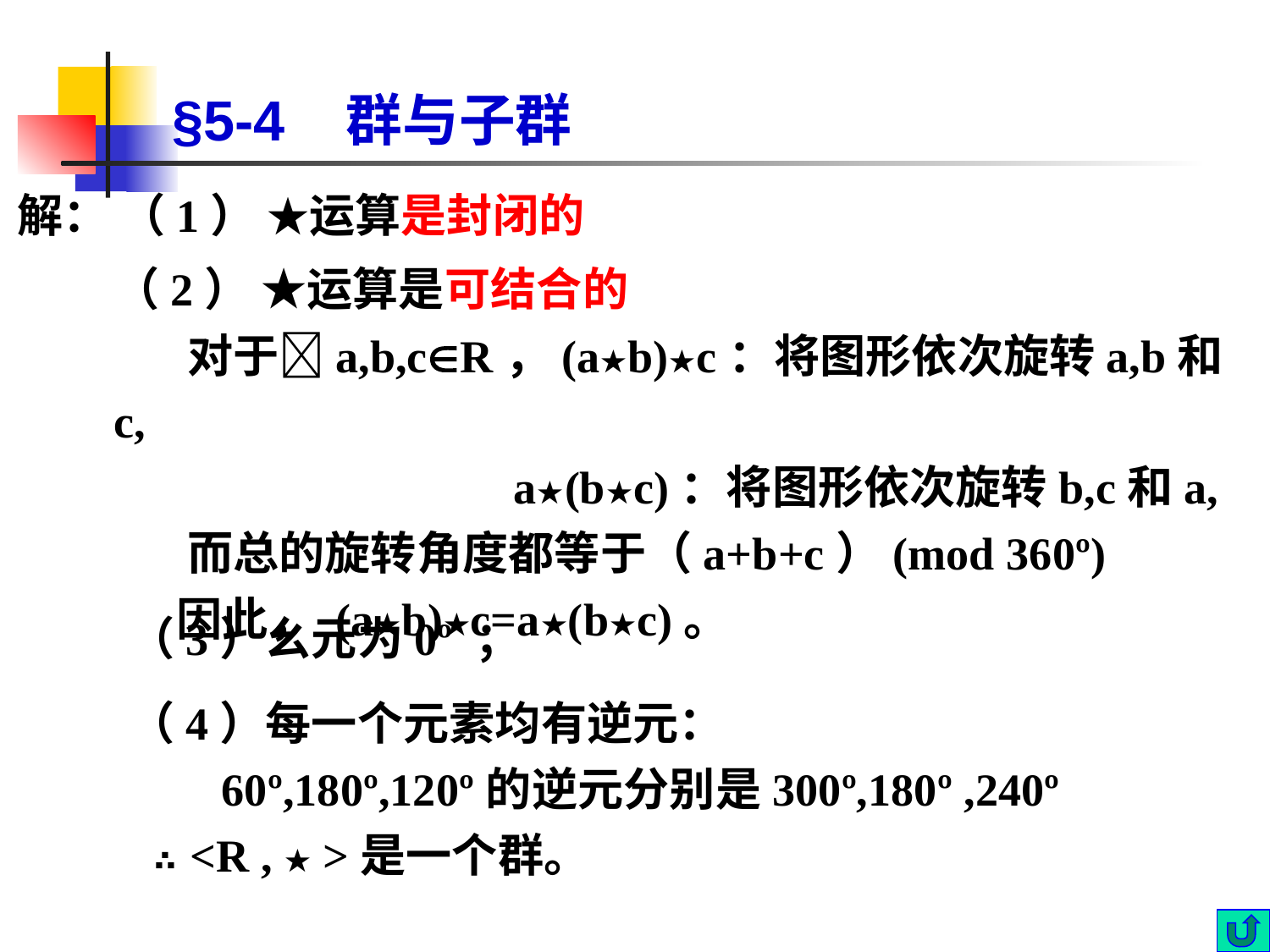

# §5-4   群与子群
解： （1） ★运算是封闭的
（2） ★运算是可结合的
      对于∀a,b,c∈R，(a★b)★c：将图形依次旋转a,b和c,
                                   a★(b★c)：将图形依次旋转b,c和a,
      而总的旋转角度都等于（a+b+c）(mod 360º)
     因此， (a★b)★c=a★(b★c)。
 （3）幺元为0º ；
 （4）每一个元素均有逆元：
          60º,180º,120º的逆元分别是300º,180º ,240º
    ∴ <R , ★ >是一个群。
22